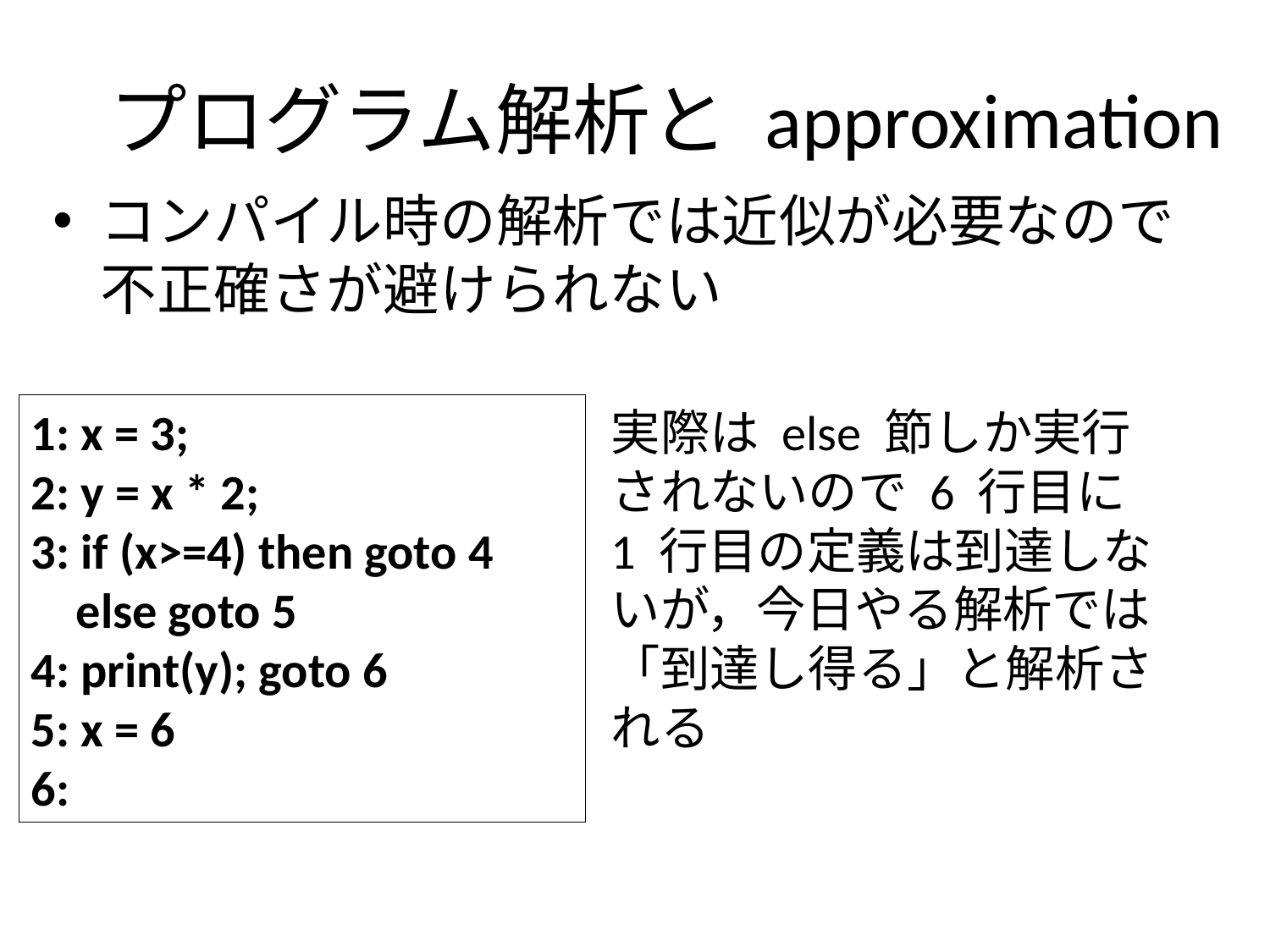

# プログラム解析と approximation
コンパイル時の解析では近似が必要なので
不正確さが避けられない

1: x = 3;
2: y = x * 2;
3: if (x>=4) then goto 4
    else goto 5
4: print(y); goto 6
5: x = 6
6:
実際は else 節しか実行されないので 6 行目に 1 行目の定義は到達しないが，今日やる解析では「到達し得る」と解析される